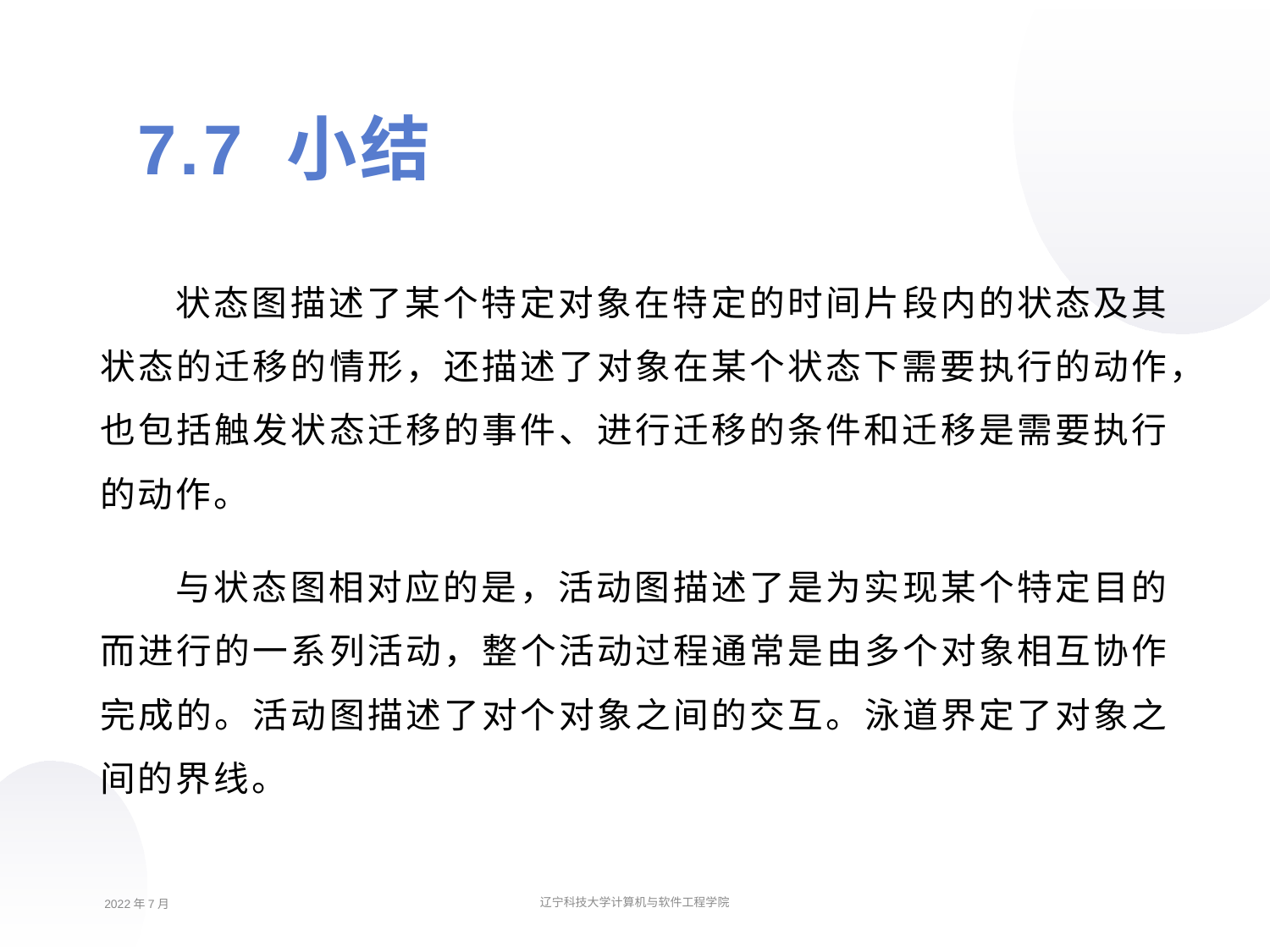

7.7 小结
状态图描述了某个特定对象在特定的时间片段内的状态及其状态的迁移的情形，还描述了对象在某个状态下需要执行的动作，也包括触发状态迁移的事件、进行迁移的条件和迁移是需要执行的动作。
与状态图相对应的是，活动图描述了是为实现某个特定目的而进行的一系列活动，整个活动过程通常是由多个对象相互协作完成的。活动图描述了对个对象之间的交互。泳道界定了对象之间的界线。

2022年7月
辽宁科技大学计算机与软件工程学院
141